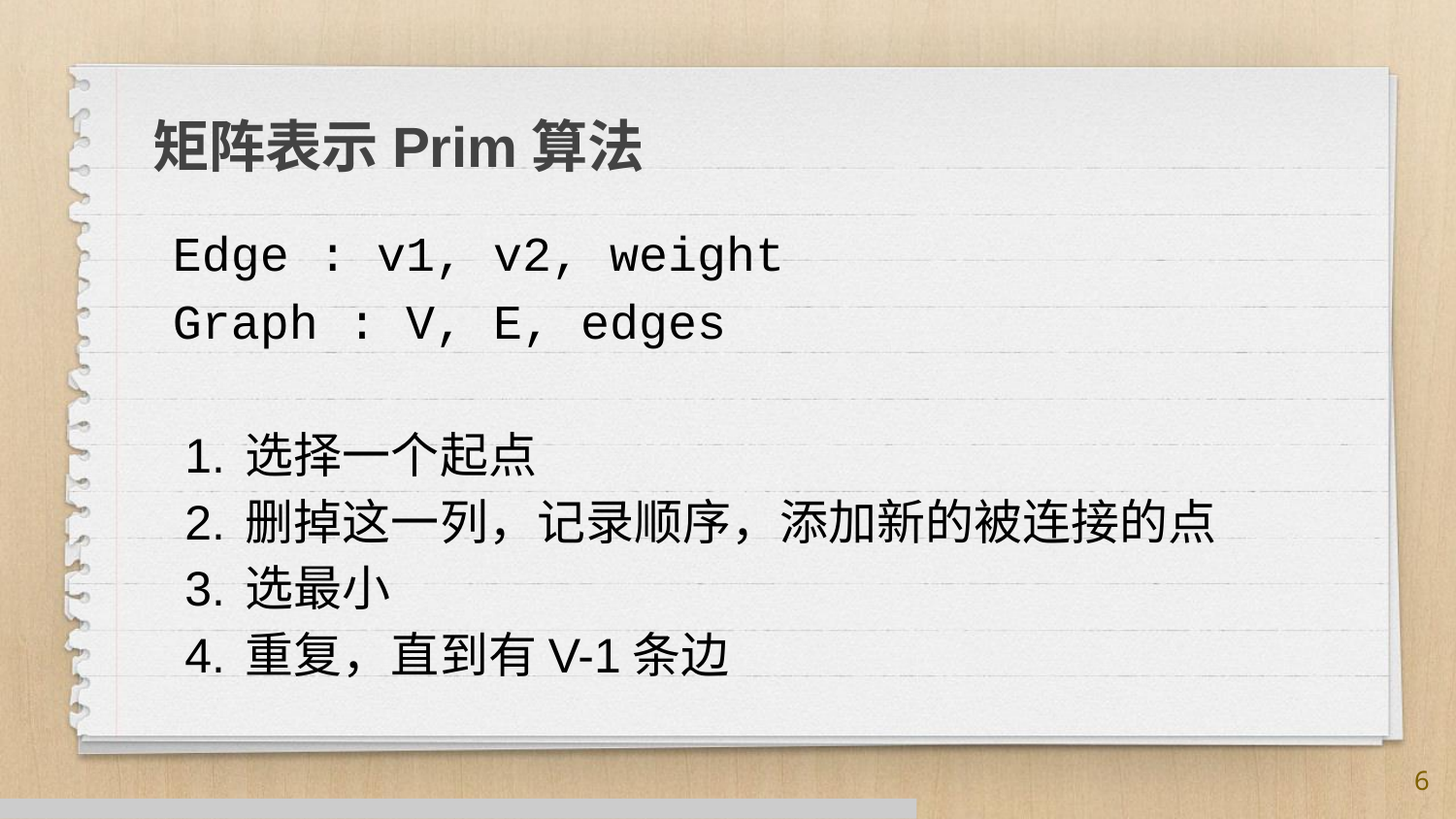

# 矩阵表示Prim算法
Edge : v1, v2, weight
Graph : V, E, edges

选择一个起点
删掉这一列，记录顺序，添加新的被连接的点
选最小
重复，直到有V-1条边
6